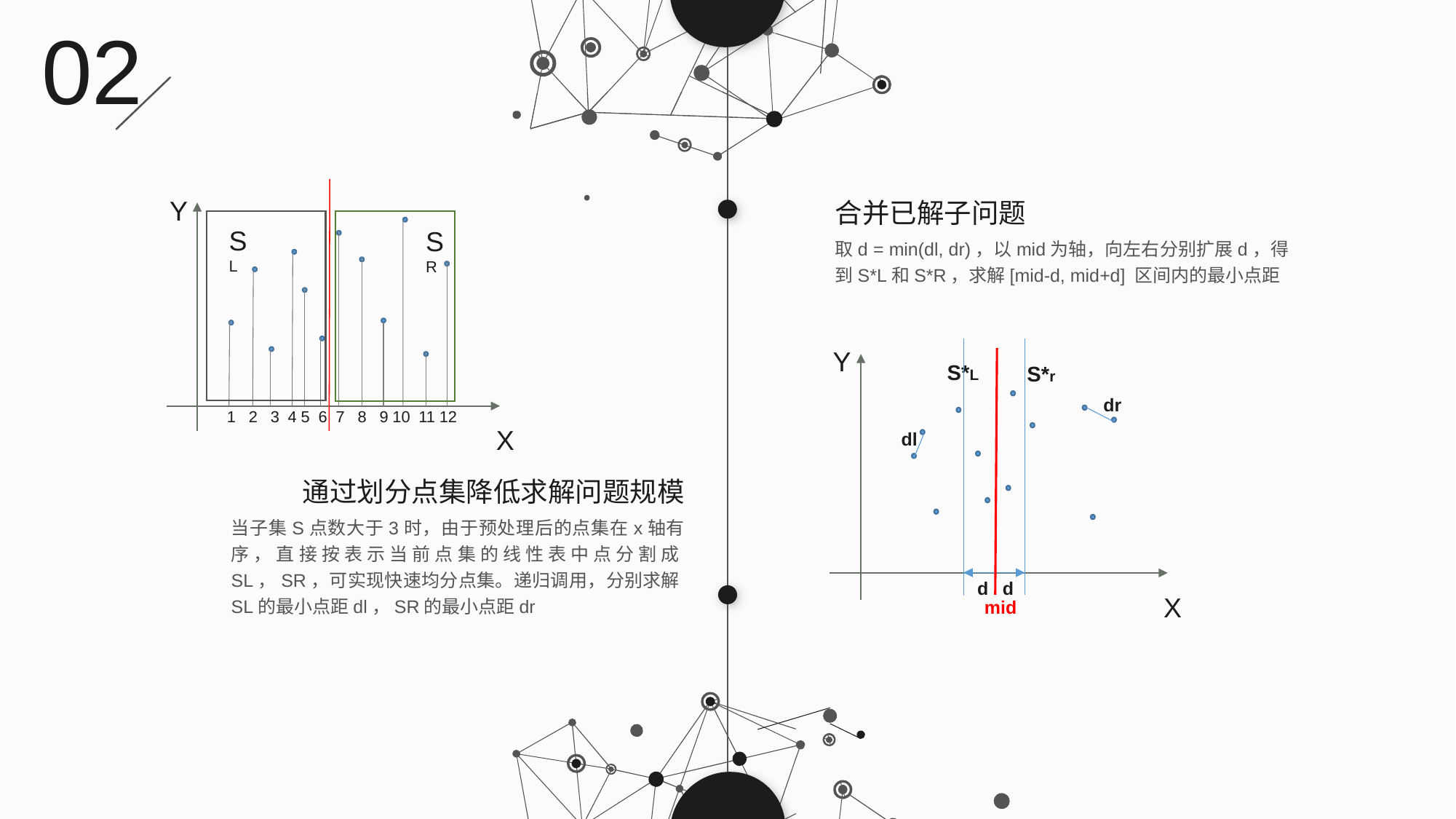

02
Y

SL
SR

1   2   3  4 5  6  7   8   9 10  11 12
X
合并已解子问题

取d = min(dl, dr)，以mid为轴，向左右分别扩展d，得到S*L和S*R，求解[mid-d, mid+d] 区间内的最小点距
d
d
Y
S*L
S*r
dr

dl

X
mid
通过划分点集降低求解问题规模
当子集S点数大于3时，由于预处理后的点集在x轴有序，直接按表示当前点集的线性表中点分割成SL，SR，可实现快速均分点集。递归调用，分别求解SL的最小点距dl，SR的最小点距dr